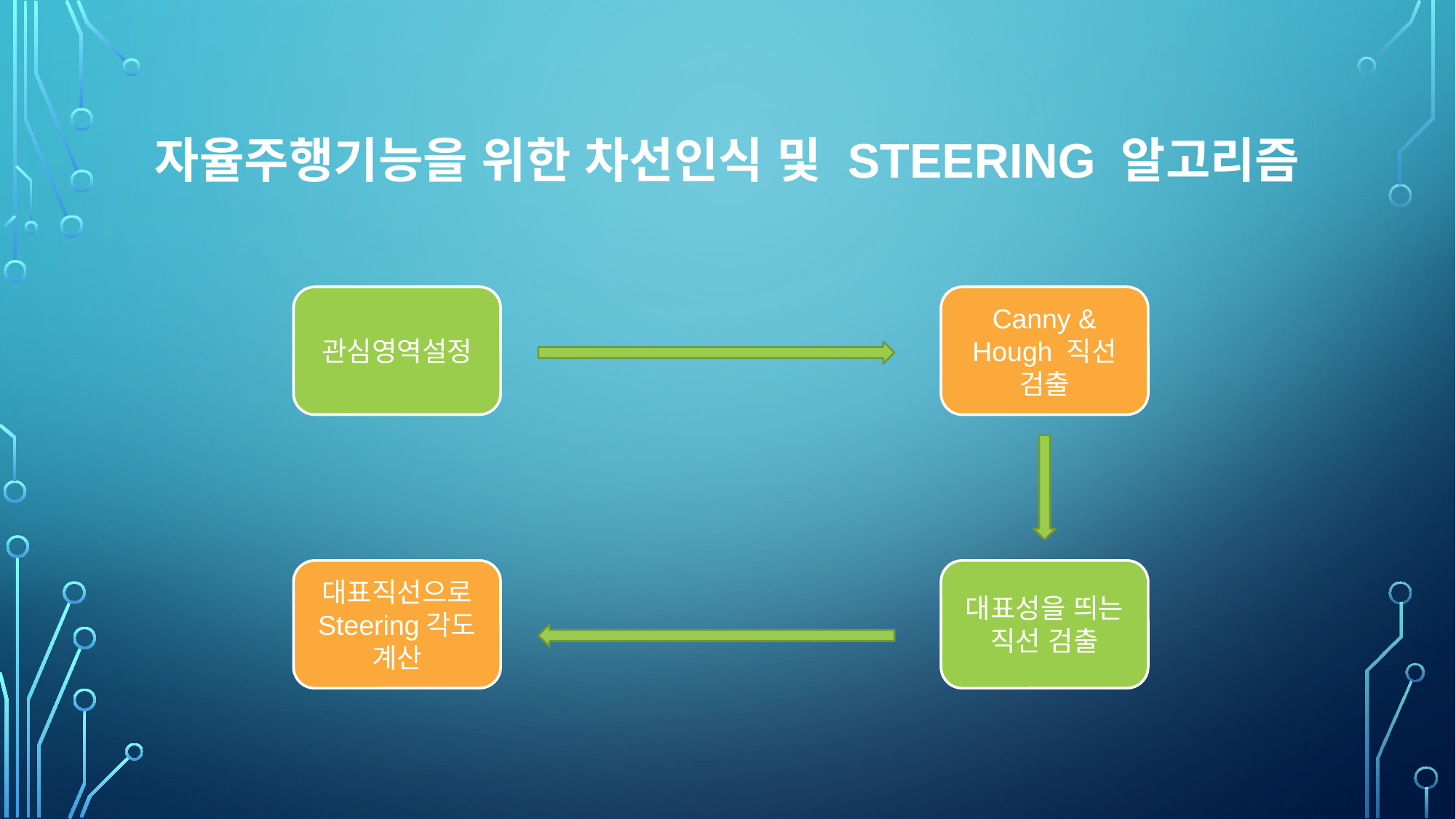

# 자율주행기능을 위한 차선인식 및 steering 알고리즘
관심영역설정
Canny & Hough 직선 검출

대표직선으로 Steering각도 계산
대표성을 띄는 직선 검출